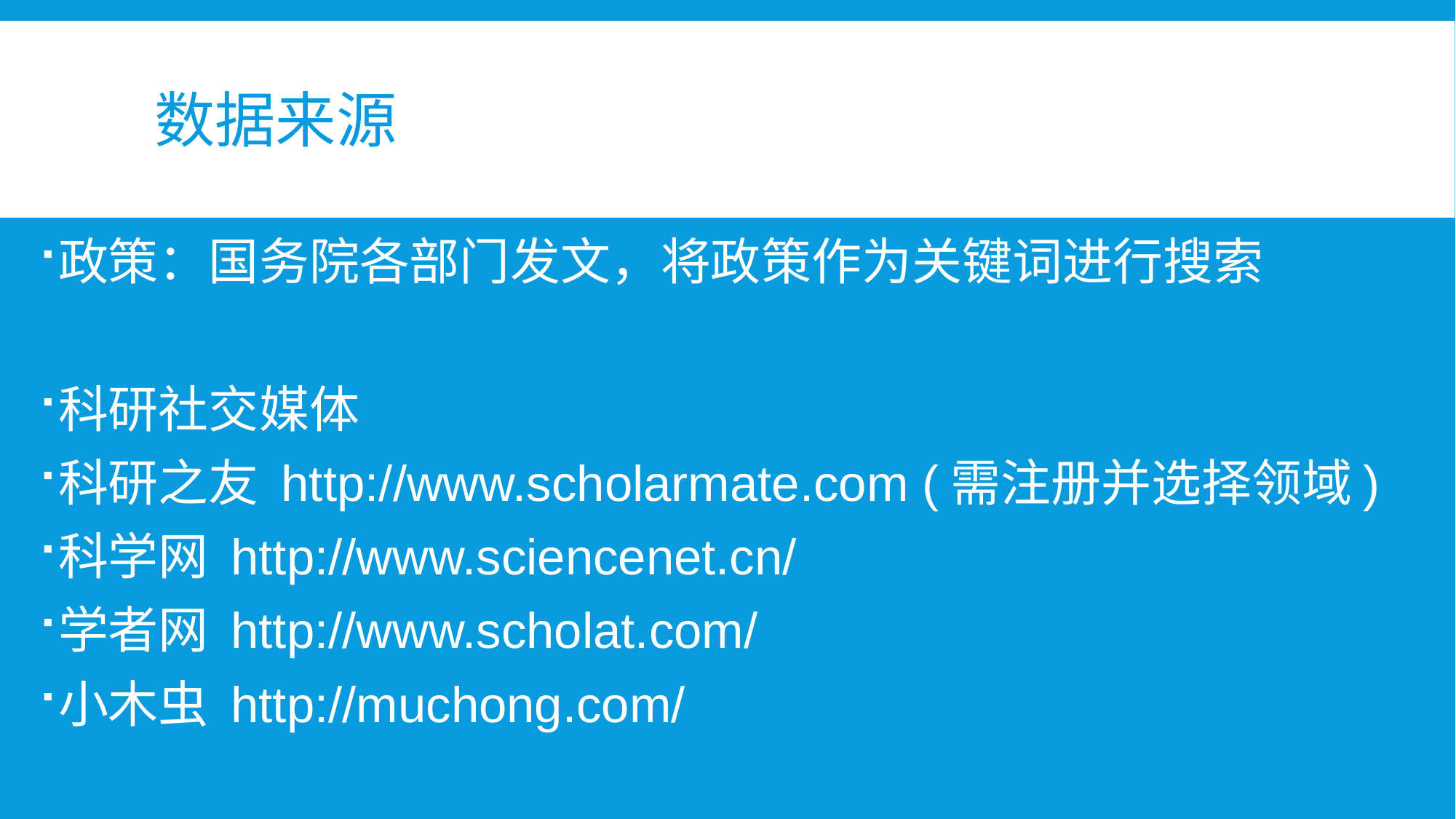

# 数据来源
政策：国务院各部门发文，将政策作为关键词进行搜索

科研社交媒体
科研之友 http://www.scholarmate.com (需注册并选择领域)
科学网 http://www.sciencenet.cn/
学者网 http://www.scholat.com/
小木虫 http://muchong.com/